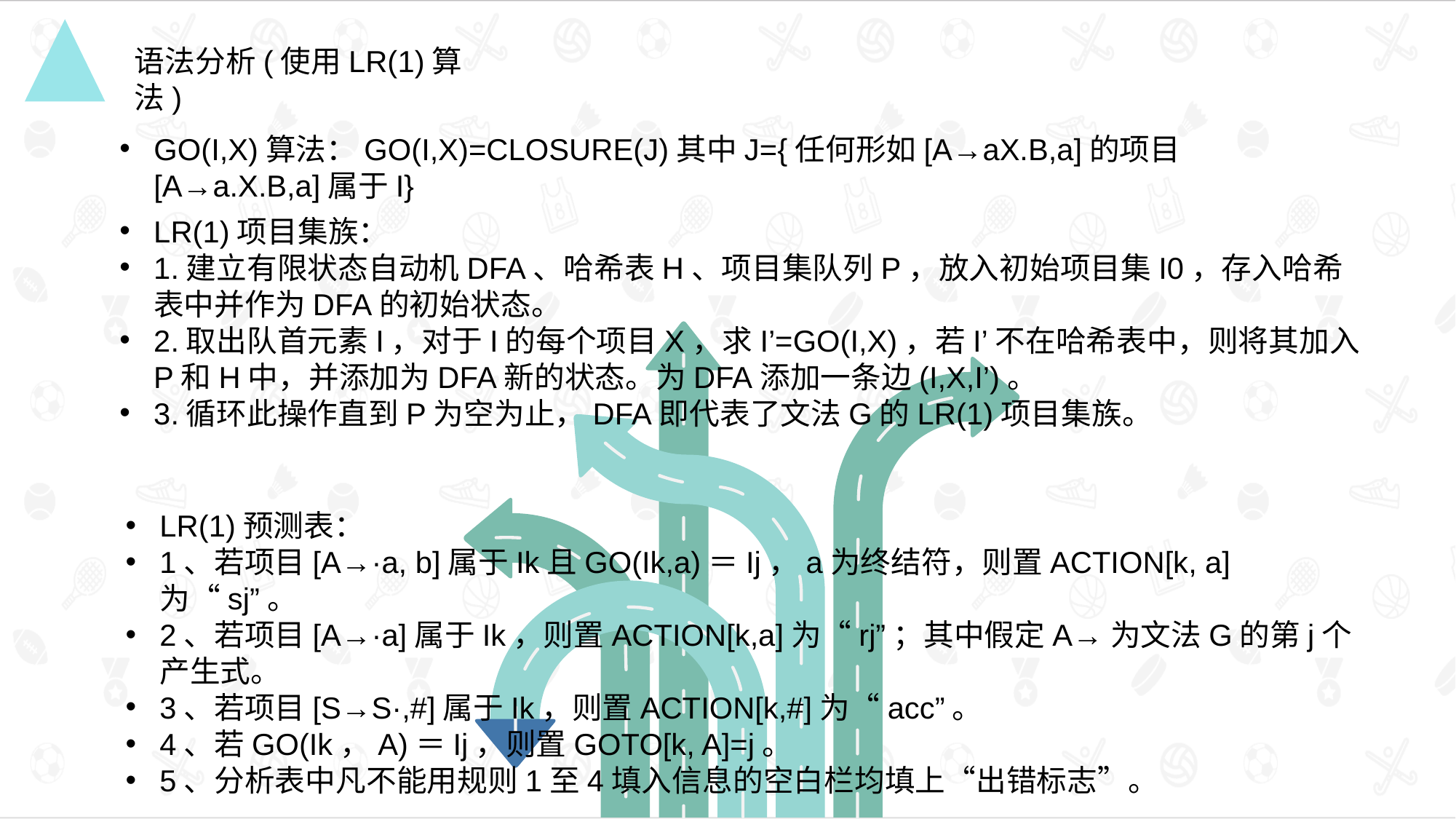

语法分析(使用LR(1)算法)
GO(I,X)算法：GO(I,X)=CLOSURE(J)其中J={任何形如[A→aX.Β,a]的项目[A→a.X.Β,a]属于I}
LR(1)项目集族：
1.建立有限状态自动机DFA、哈希表H、项目集队列P，放入初始项目集I0，存入哈希表中并作为DFA的初始状态。
2.取出队首元素I，对于I的每个项目X，求I’=GO(I,X)，若I’不在哈希表中，则将其加入P和H中，并添加为DFA新的状态。为DFA添加一条边(I,X,I’)。
3.循环此操作直到P为空为止，DFA即代表了文法G的LR(1)项目集族。

LR(1)预测表：
1、若项目[A→·a, b]属于Ik且GO(Ik,a)＝Ij，a为终结符，则置ACTION[k, a]为“sj”。
2、若项目[A→·a]属于Ik，则置ACTION[k,a]为“rj”；其中假定A→为文法G的第j个产生式。
3、若项目[S→S·,#]属于Ik，则置ACTION[k,#]为“acc”。
4、若GO(Ik，A)＝Ij，则置GOTO[k, A]=j。
5、分析表中凡不能用规则1至4填入信息的空白栏均填上“出错标志”。